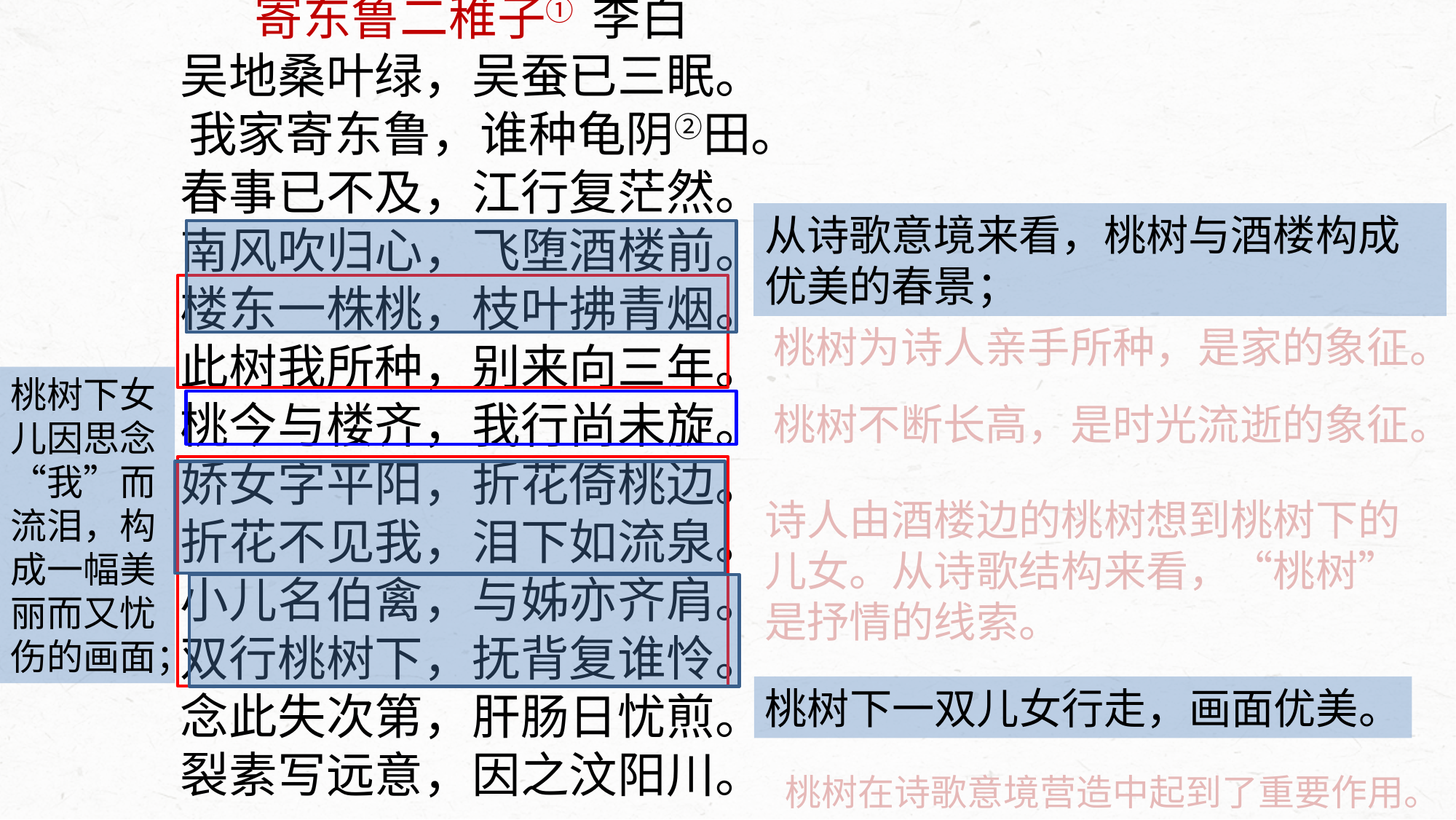

寄东鲁二稚子①   李白
吴地桑叶绿，吴蚕已三眠。
   我家寄东鲁，谁种龟阴②田。
春事已不及，江行复茫然。
南风吹归心，飞堕酒楼前。
楼东一株桃，枝叶拂青烟。
此树我所种，别来向三年。
桃今与楼齐，我行尚未旋。
娇女字平阳，折花倚桃边。
折花不见我，泪下如流泉。
小儿名伯禽，与姊亦齐肩。
双行桃树下，抚背复谁怜。
念此失次第，肝肠日忧煎。
裂素写远意，因之汶阳川。
注　①这首诗作于金陵。②龟阴：地名，与后文的“汶阳川”都在鲁地。
从诗歌意境来看，桃树与酒楼构成优美的春景；

桃树为诗人亲手所种，是家的象征。
桃树下女儿因思念“我”而流泪，构成一幅美丽而又忧伤的画面；

桃树不断长高，是时光流逝的象征。

诗人由酒楼边的桃树想到桃树下的儿女。从诗歌结构来看，“桃树”是抒情的线索。

桃树下一双儿女行走，画面优美。
桃树在诗歌意境营造中起到了重要作用。